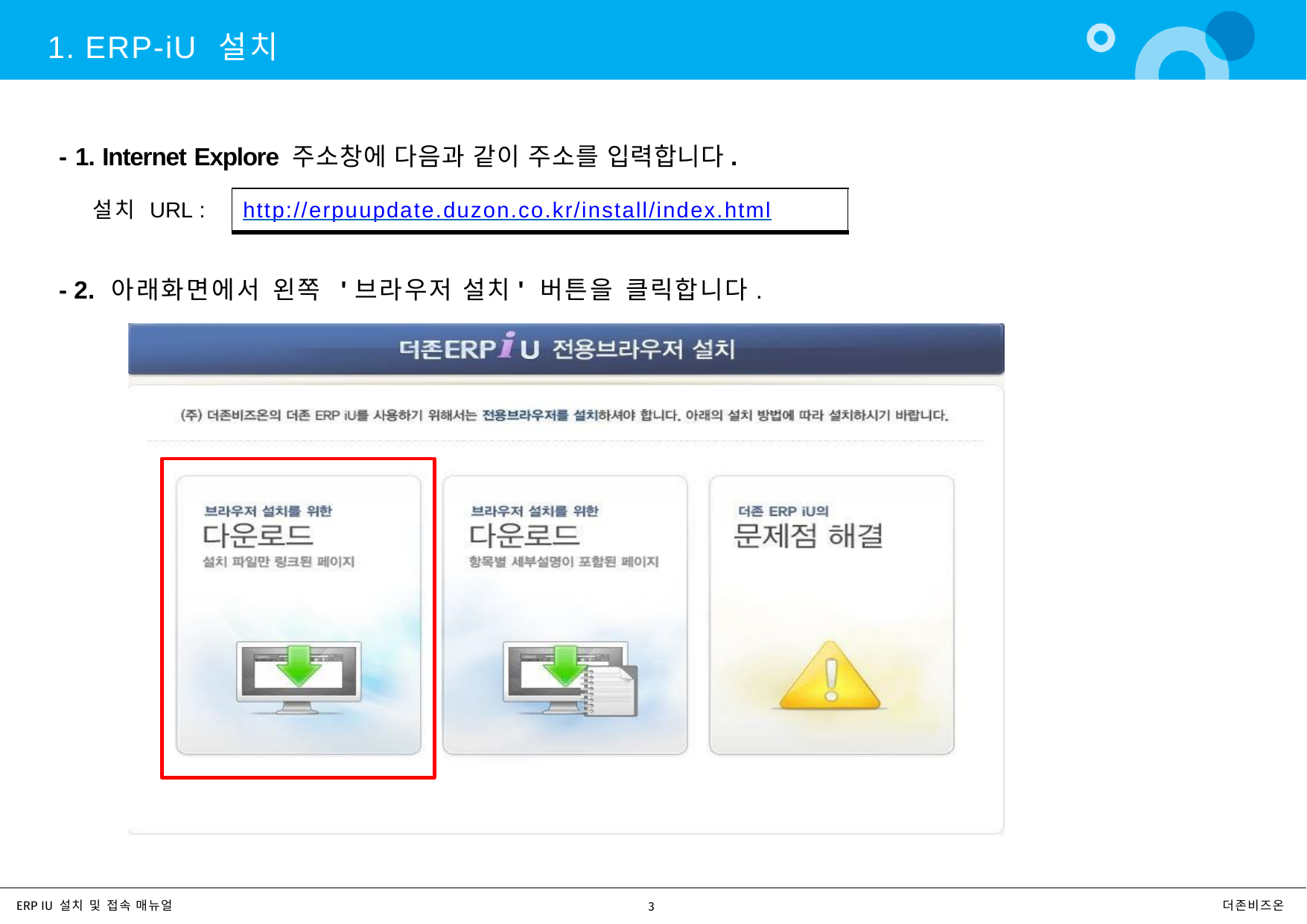

# 1. ERP-iU 설치
- 1. Internet Explore 주소창에 다음과 같이 주소를 입력합니다.

설치 URL :
http://erpuupdate.duzon.co.kr/install/index.html

- 2. 아래화면에서 왼쪽	'브라우저 설치' 버튼을 클릭합니다.

ERP IU 설치 및 접속 매뉴얼
더존비즈온
3